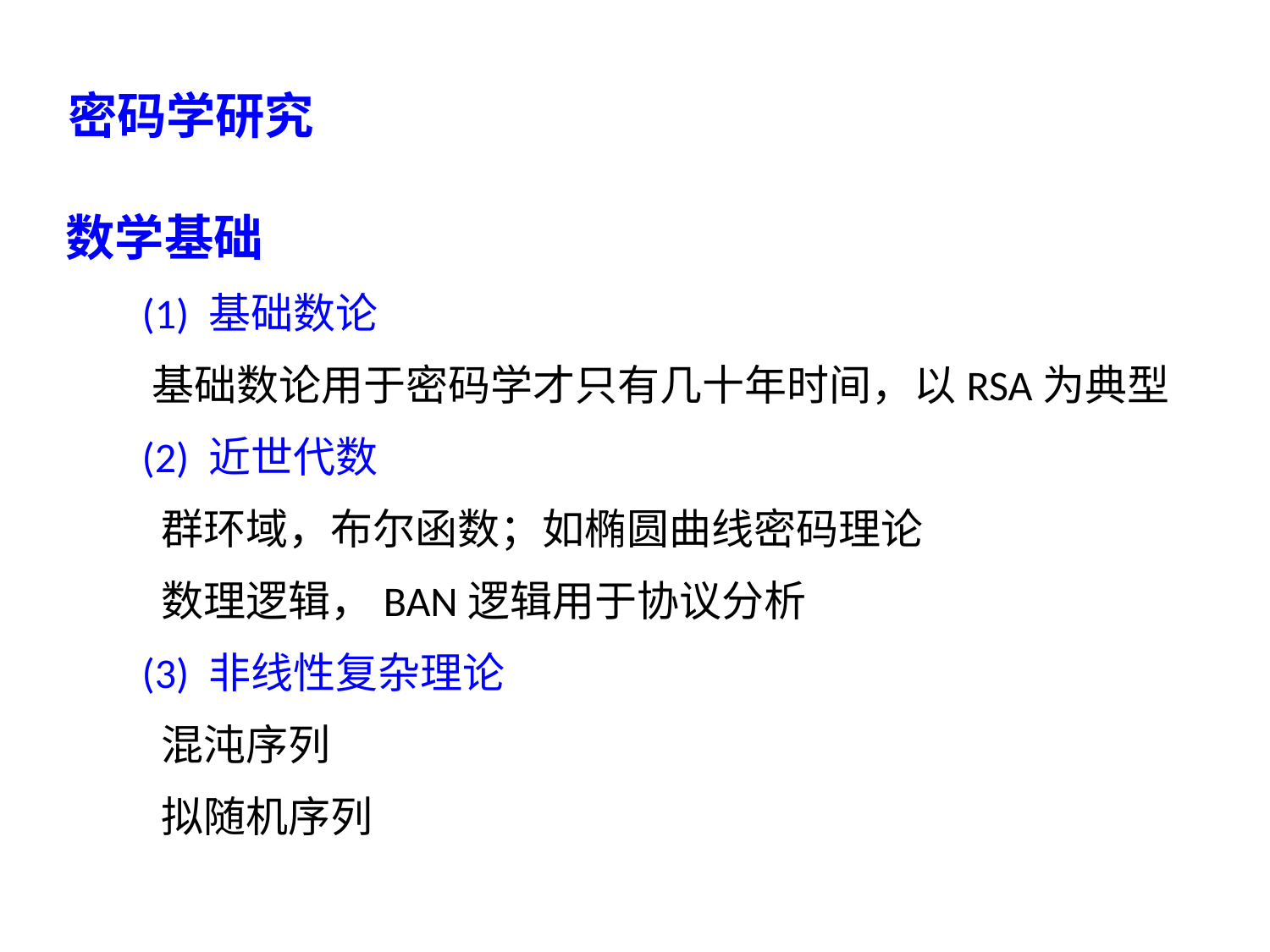

密码学研究
数学基础
        (1) 基础数论
        基础数论用于密码学才只有几十年时间，以RSA为典型
        (2) 近世代数
         群环域，布尔函数；如椭圆曲线密码理论
         数理逻辑，BAN逻辑用于协议分析
        (3) 非线性复杂理论
         混沌序列
         拟随机序列